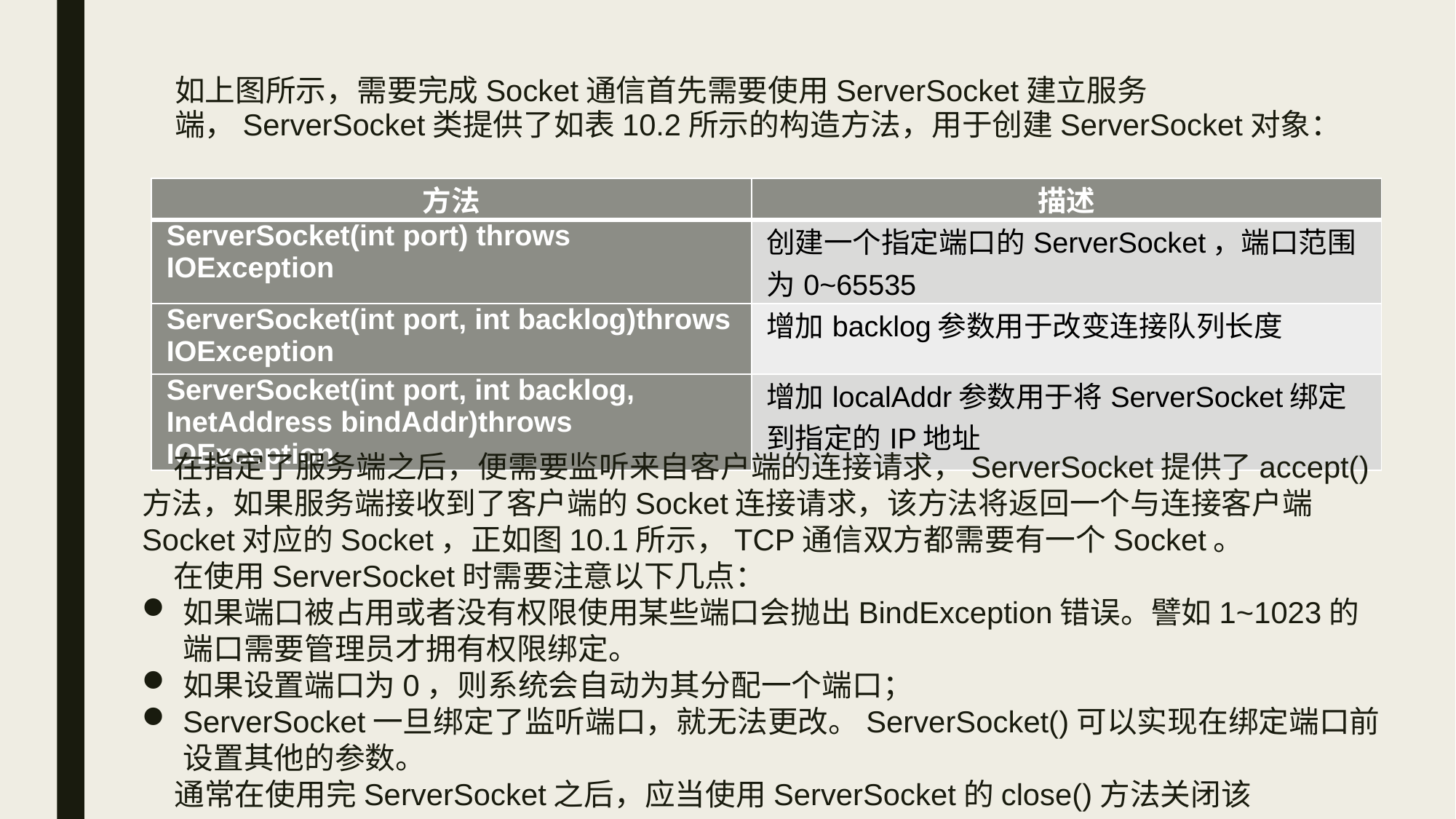

如上图所示，需要完成Socket通信首先需要使用ServerSocket建立服务端，ServerSocket类提供了如表10.2所示的构造方法，用于创建ServerSocket对象：
| 方法 | 描述 |
| --- | --- |
| ServerSocket(int port) throws IOException | 创建一个指定端口的ServerSocket，端口范围为0~65535 |
| ServerSocket(int port, int backlog)throws IOException | 增加backlog参数用于改变连接队列长度 |
| ServerSocket(int port, int backlog, InetAddress bindAddr)throws IOException | 增加localAddr参数用于将ServerSocket绑定到指定的IP地址 |
在指定了服务端之后，便需要监听来自客户端的连接请求，ServerSocket提供了accept()方法，如果服务端接收到了客户端的Socket连接请求，该方法将返回一个与连接客户端Socket对应的Socket，正如图10.1所示，TCP通信双方都需要有一个Socket。
在使用ServerSocket时需要注意以下几点：
如果端口被占用或者没有权限使用某些端口会抛出BindException错误。譬如1~1023的端口需要管理员才拥有权限绑定。
如果设置端口为0，则系统会自动为其分配一个端口；
ServerSocket一旦绑定了监听端口，就无法更改。ServerSocket()可以实现在绑定端口前设置其他的参数。
通常在使用完ServerSocket之后，应当使用ServerSocket的close()方法关闭该ServerSocket。